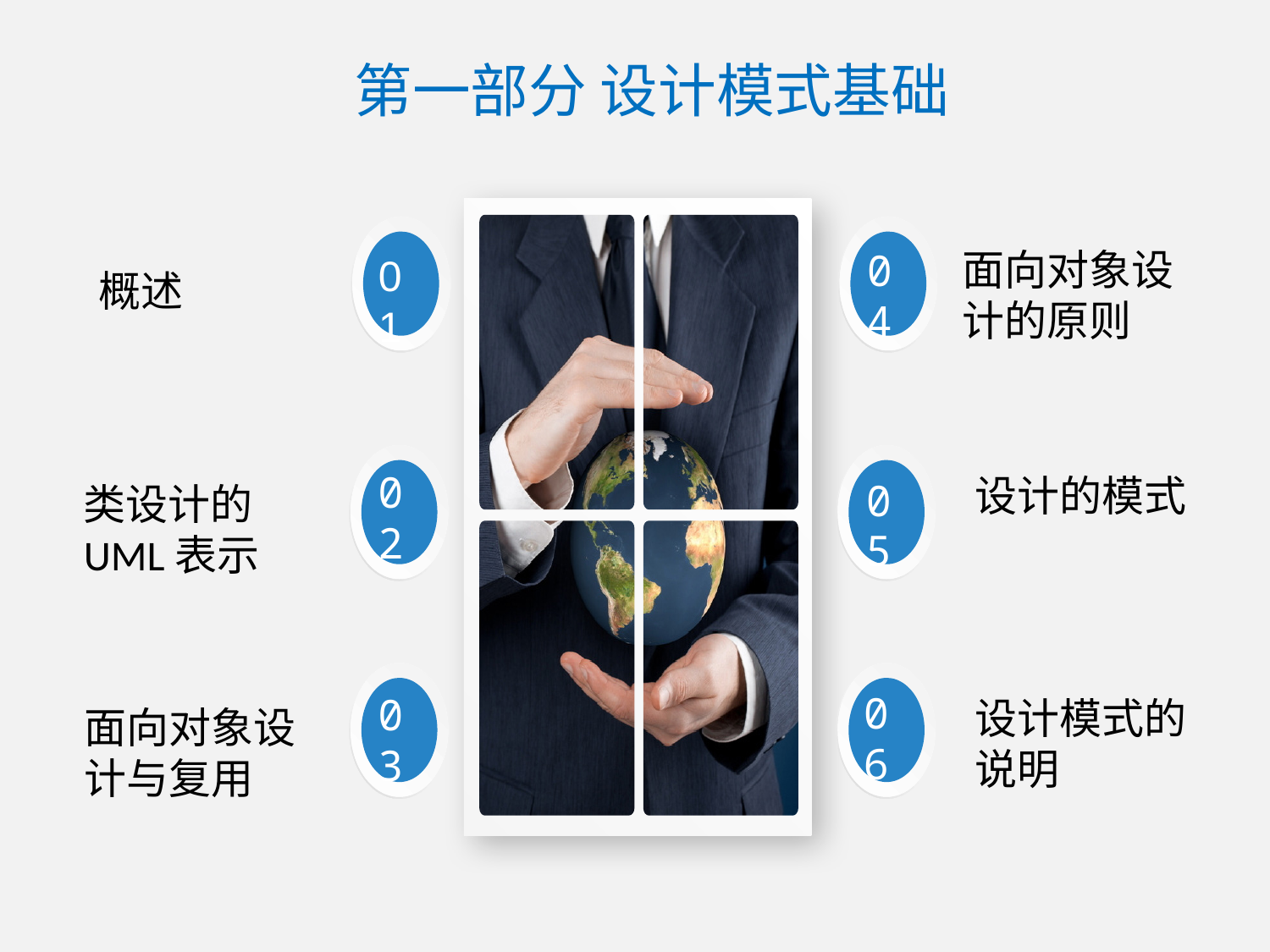

# 第一部分 设计模式基础
面向对象设计的原则
概述
设计的模式
类设计的UML表示
设计模式的说明
面向对象设计与复用